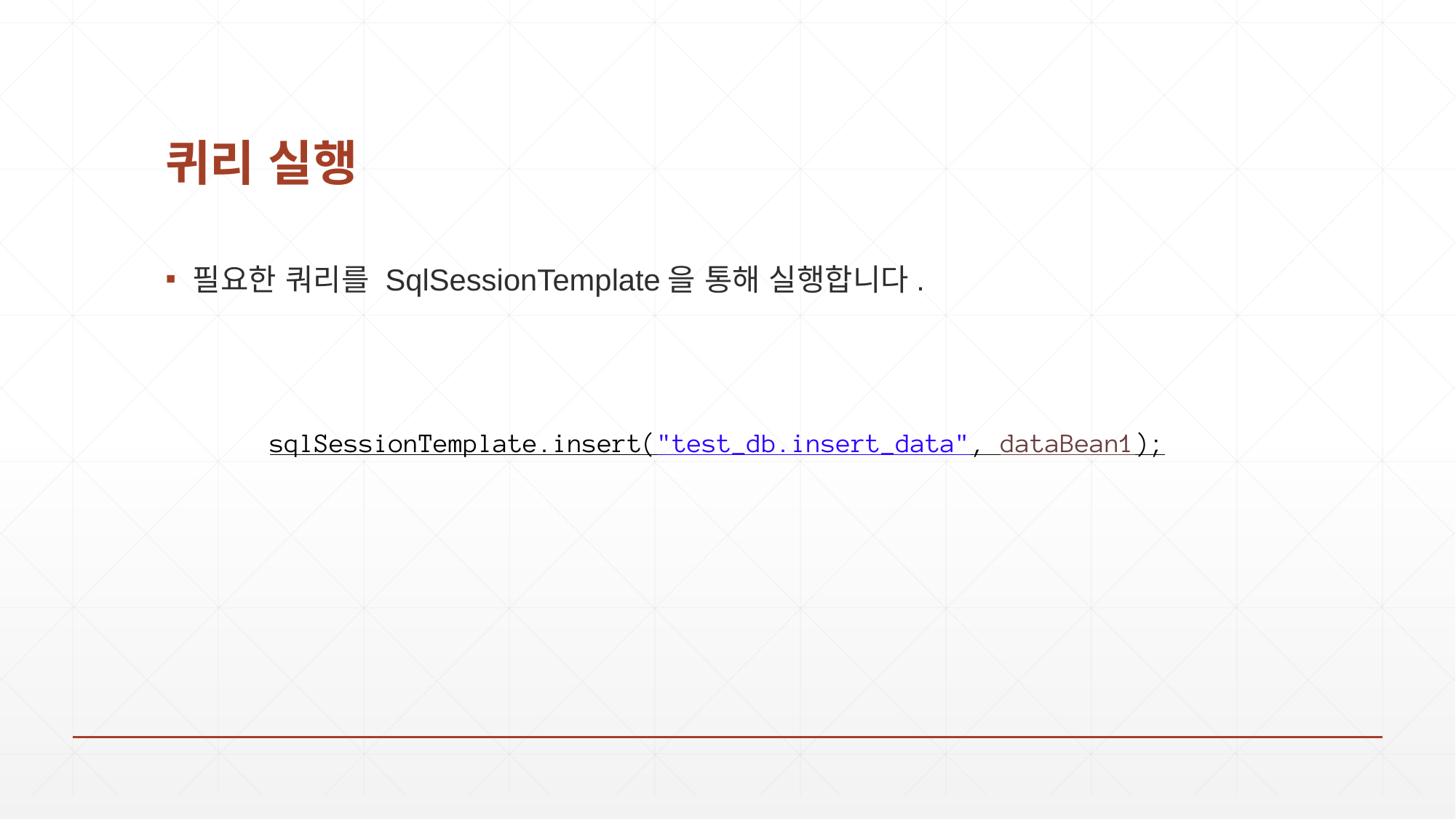

# 퀴리 실행
필요한 쿼리를 SqlSessionTemplate을 통해 실행합니다.
sqlSessionTemplate.insert("test_db.insert_data", dataBean1);